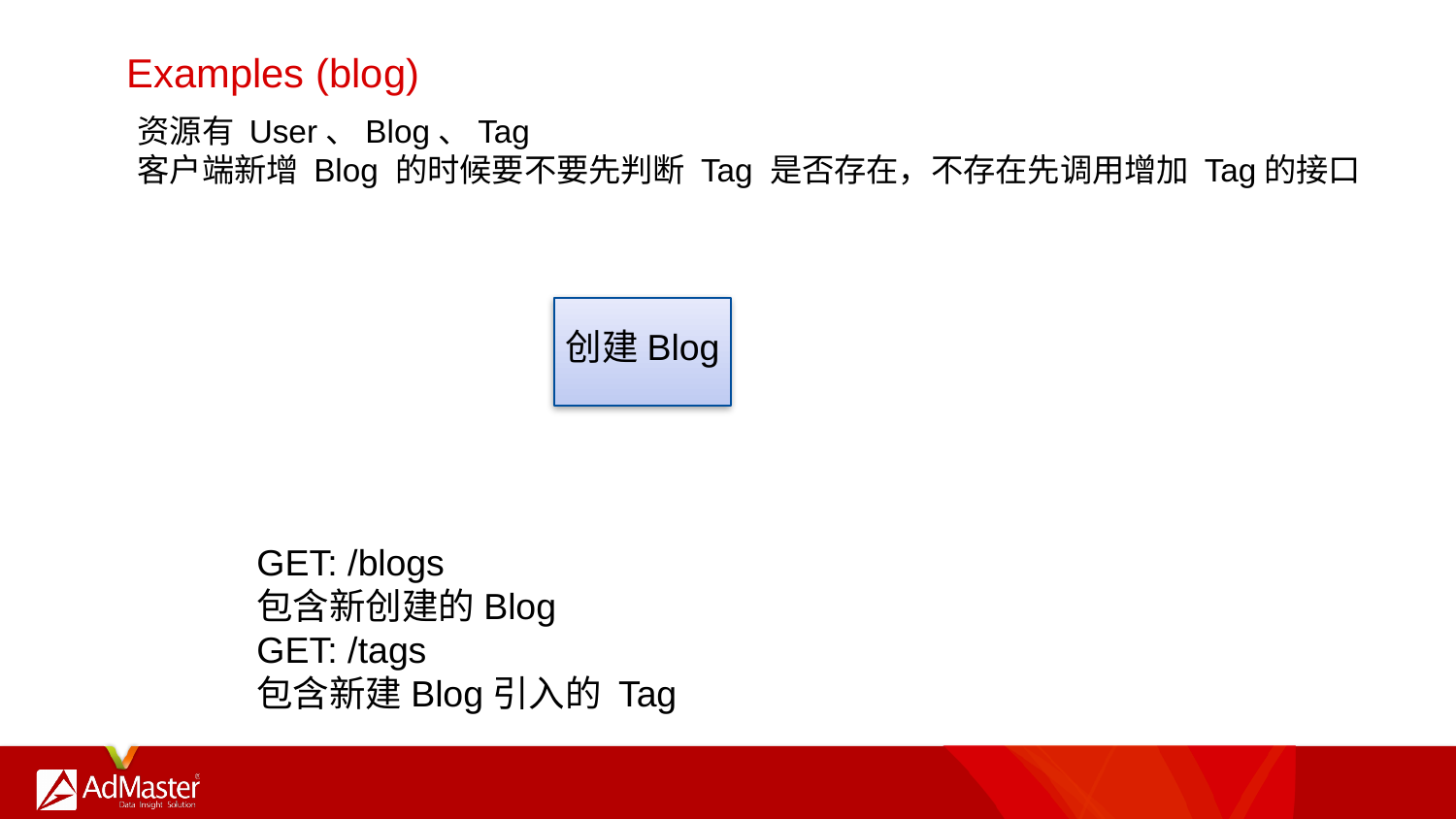

# Examples (blog)
资源有 User、Blog、Tag
客户端新增 Blog 的时候要不要先判断 Tag 是否存在，不存在先调用增加 Tag的接口

创建Blog
GET: /blogs
包含新创建的Blog
GET: /tags
包含新建Blog引入的 Tag